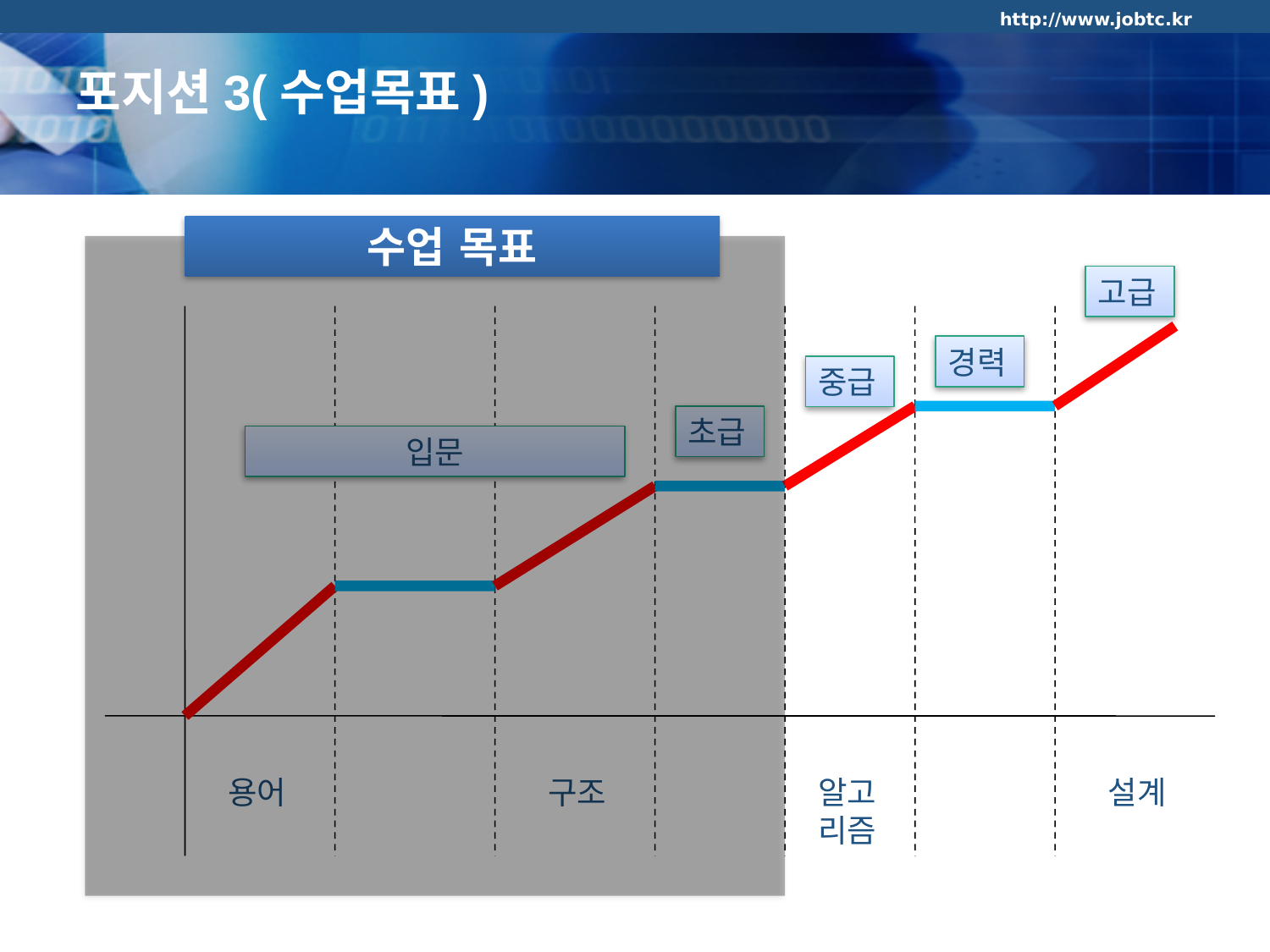

포지션3(수업목표)
수업 목표

고급

경력
중급

초급
입문

용어
구조
알고
리즘
설계